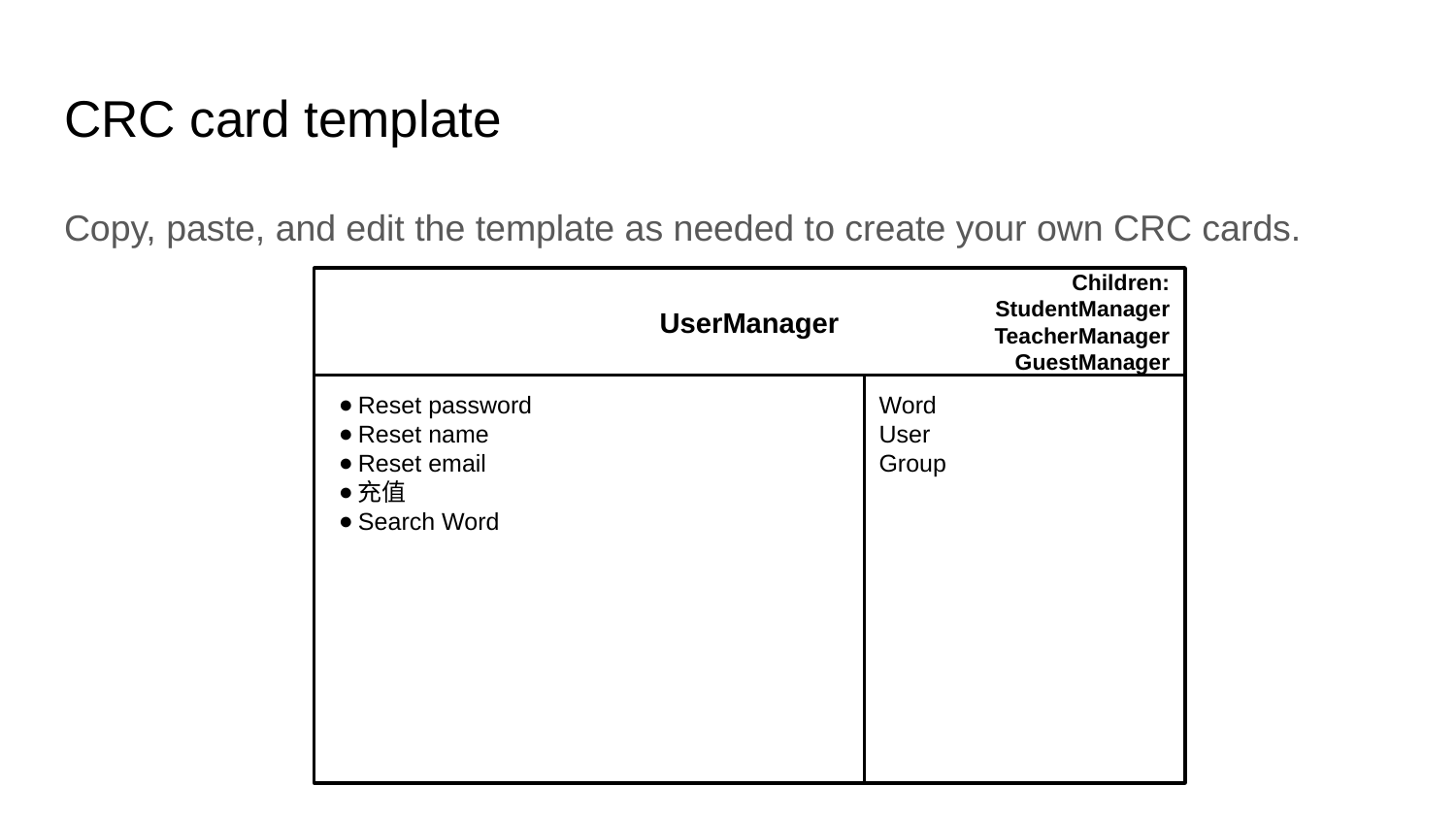

CRC card template
Copy, paste, and edit the template as needed to create your own CRC cards.

UserManager

Children:
StudentManager
TeacherManager
GuestManager

Reset password
Reset name
Reset email
充值
Search Word
Word
User
Group